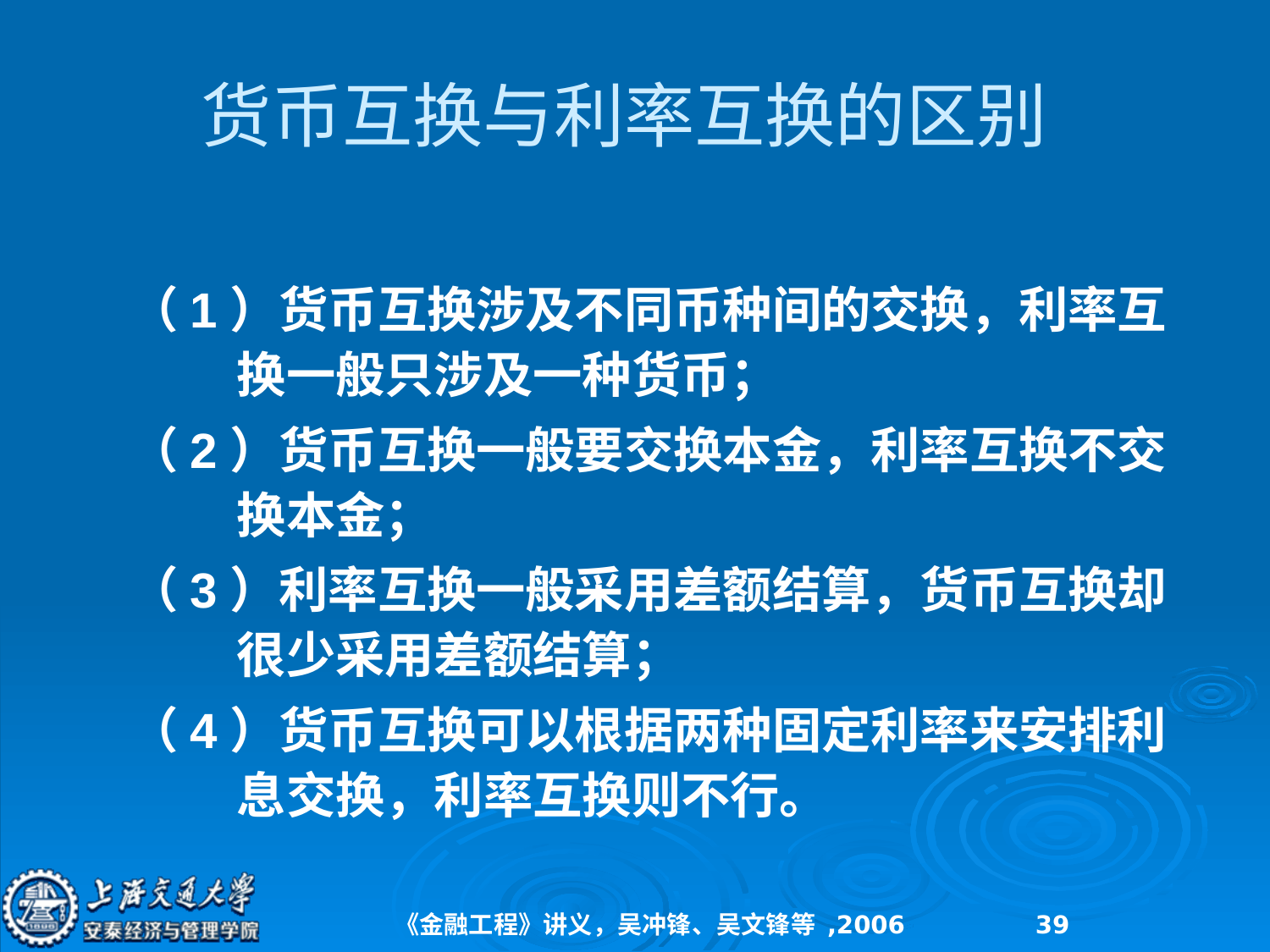

货币互换与利率互换的区别

（1）货币互换涉及不同币种间的交换，利率互换一般只涉及一种货币；
（2）货币互换一般要交换本金，利率互换不交换本金；
（3）利率互换一般采用差额结算，货币互换却很少采用差额结算；
（4）货币互换可以根据两种固定利率来安排利息交换，利率互换则不行。